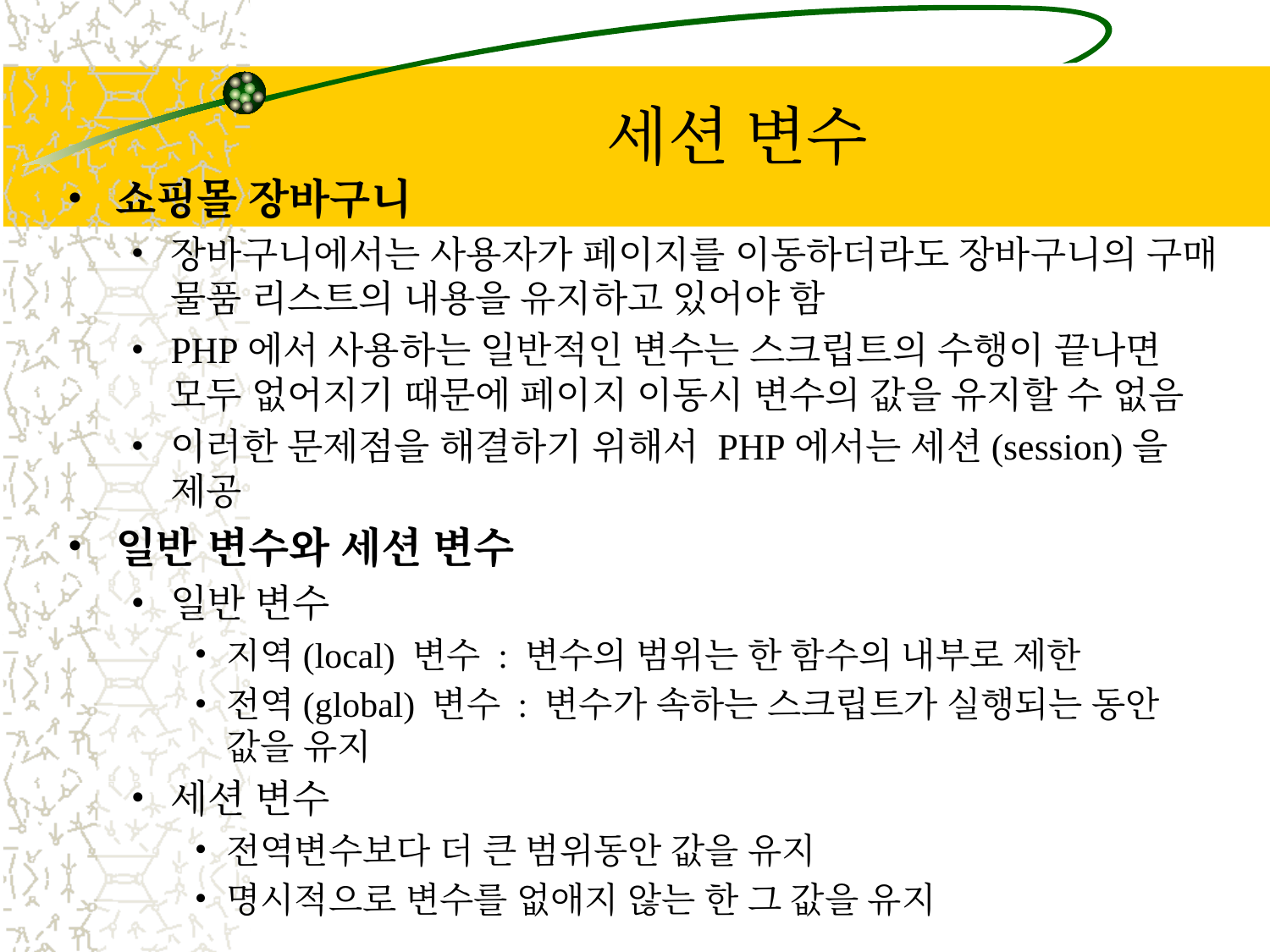

# 세션 변수
쇼핑몰 장바구니
장바구니에서는 사용자가 페이지를 이동하더라도 장바구니의 구매 물품 리스트의 내용을 유지하고 있어야 함
PHP에서 사용하는 일반적인 변수는 스크립트의 수행이 끝나면 모두 없어지기 때문에 페이지 이동시 변수의 값을 유지할 수 없음
이러한 문제점을 해결하기 위해서 PHP에서는 세션(session)을 제공
일반 변수와 세션 변수
일반 변수
지역(local) 변수 : 변수의 범위는 한 함수의 내부로 제한
전역(global) 변수 : 변수가 속하는 스크립트가 실행되는 동안 값을 유지
세션 변수
전역변수보다 더 큰 범위동안 값을 유지
명시적으로 변수를 없애지 않는 한 그 값을 유지